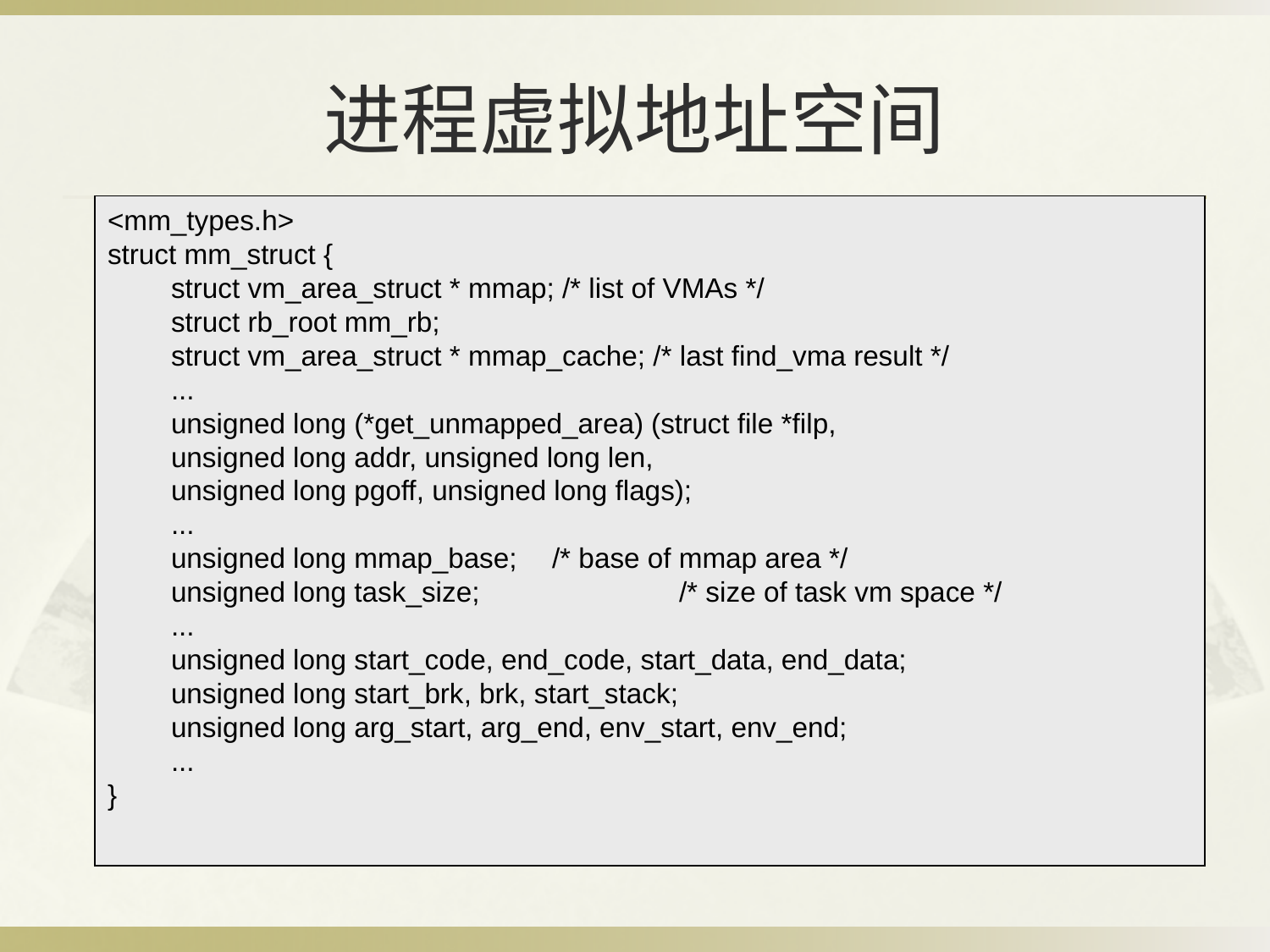

BBAAD9C20180234D78810CEA56E0B6D0E2B9B20918E83B70A6D98F34B1082BBC3B4CB53861613B0222C92008C846A8EC6DF921DA91D02BB11B4DC25E387E20DC24F5093D372C66F764BF29976F2244E727F1E0367CA8D314A8D6A1982F006CC8D8F62991BE0
# 进程虚拟地址空间
<mm_types.h>
struct mm_struct {
struct vm_area_struct * mmap; /* list of VMAs */
struct rb_root mm_rb;
struct vm_area_struct * mmap_cache; /* last find_vma result */
...
unsigned long (*get_unmapped_area) (struct file *filp,
unsigned long addr, unsigned long len,
unsigned long pgoff, unsigned long flags);
...
unsigned long mmap_base; 	/* base of mmap area */
unsigned long task_size; 		/* size of task vm space */
...
unsigned long start_code, end_code, start_data, end_data;
unsigned long start_brk, brk, start_stack;
unsigned long arg_start, arg_end, env_start, env_end;
...
}